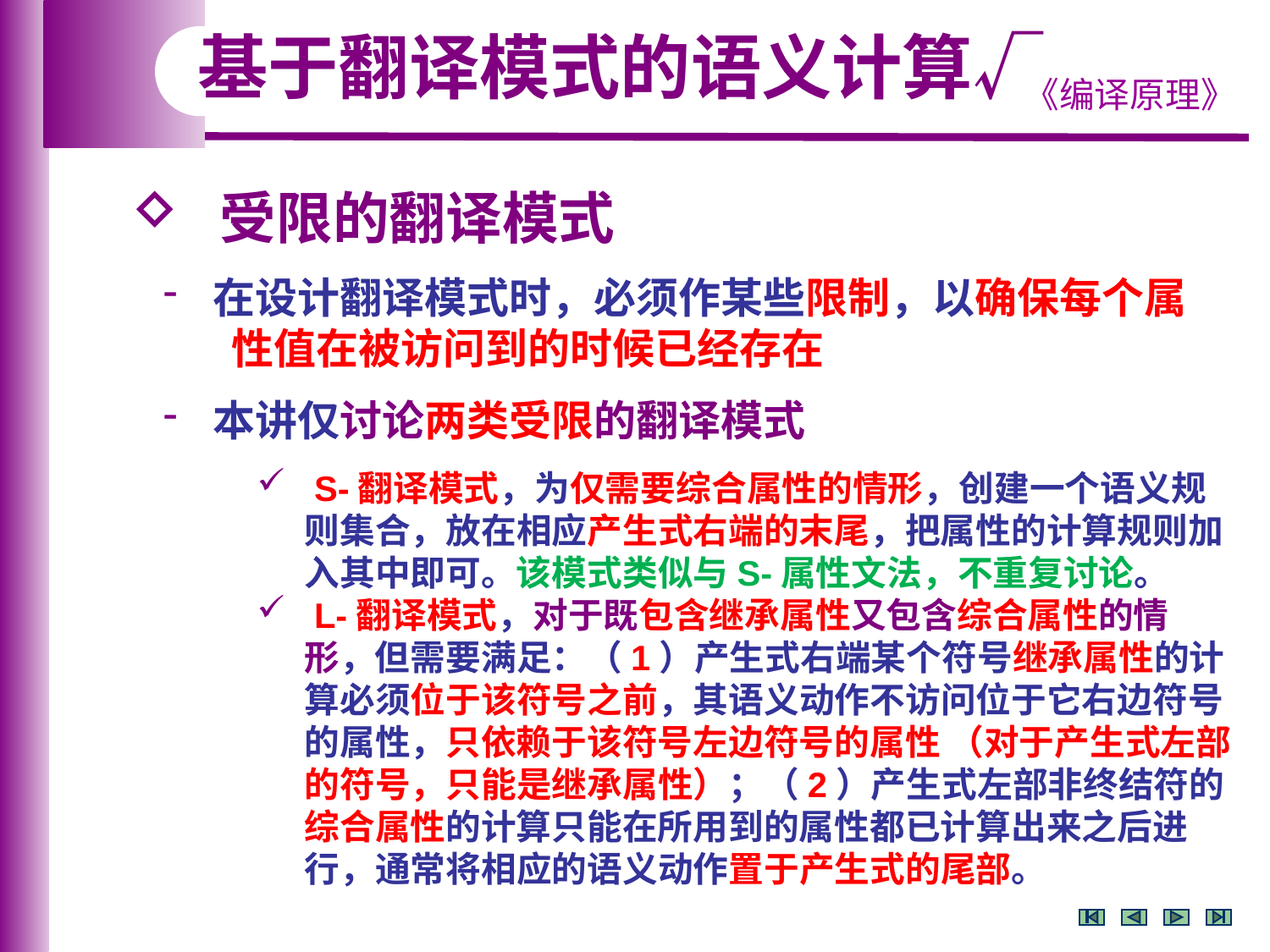

基于翻译模式的语义计算√
  受限的翻译模式

 在设计翻译模式时，必须作某些限制，以确保每个属
   性值在被访问到的时候已经存在

 本讲仅讨论两类受限的翻译模式

 S-翻译模式，为仅需要综合属性的情形，创建一个语义规则集合，放在相应产生式右端的末尾，把属性的计算规则加入其中即可。该模式类似与S-属性文法，不重复讨论。
 L-翻译模式，对于既包含继承属性又包含综合属性的情形，但需要满足：（1）产生式右端某个符号继承属性的计算必须位于该符号之前，其语义动作不访问位于它右边符号的属性，只依赖于该符号左边符号的属性 （对于产生式左部的符号，只能是继承属性）；（2）产生式左部非终结符的综合属性的计算只能在所用到的属性都已计算出来之后进行，通常将相应的语义动作置于产生式的尾部。